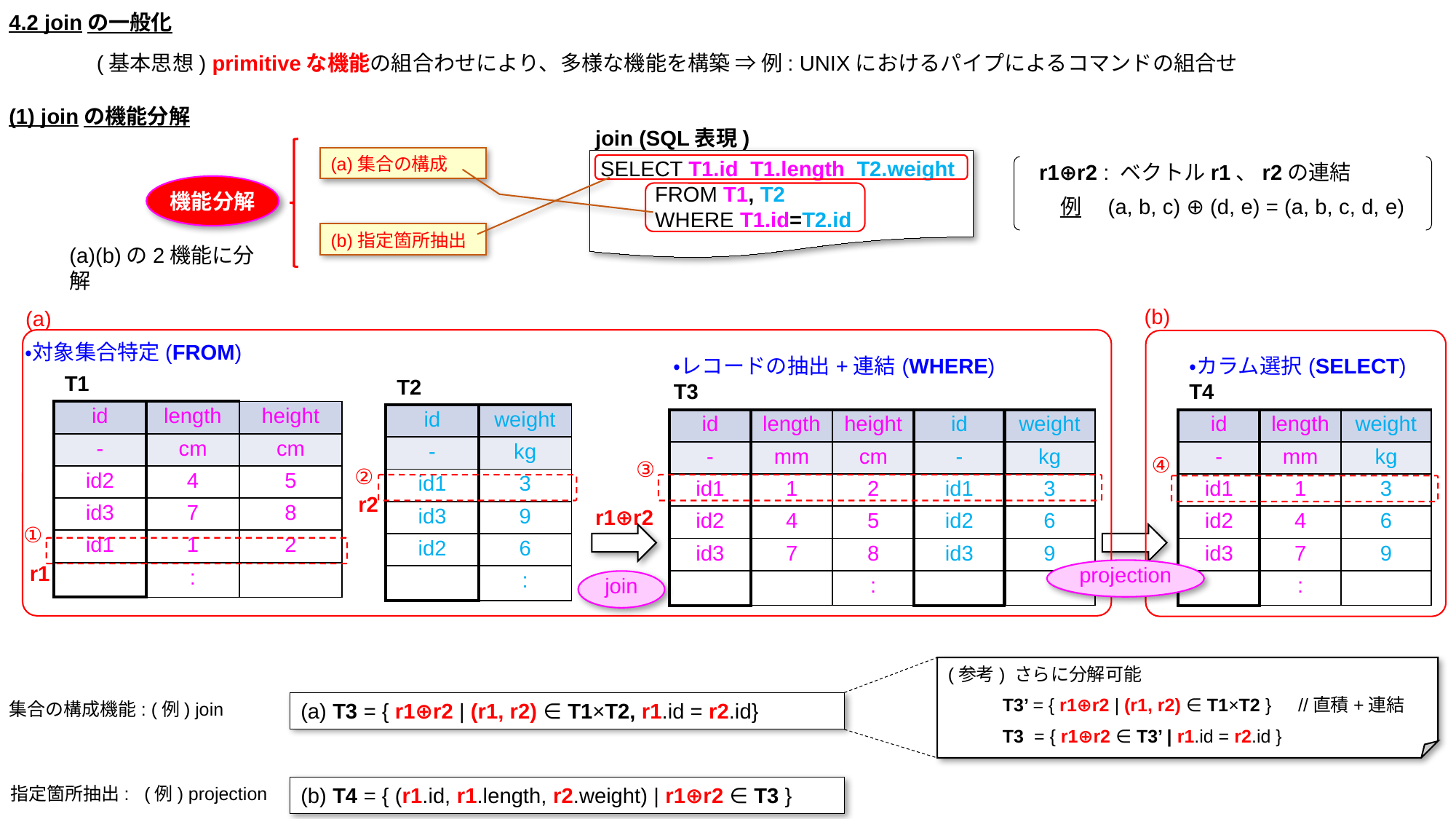

4.2 joinの一般化
(基本思想) primitiveな機能の組合わせにより、多様な機能を構築 ⇒ 例: UNIXにおけるパイプによるコマンドの組合せ
(1) joinの機能分解
join (SQL表現)

(a)集合の構成
SELECT T1.id, T1.length, T2.weight
FROM T1, T2
WHERE T1.id=T2.id
r1⊕r2 : ベクトルr1、r2の連結
　例　(a, b, c) ⊕ (d, e) = (a, b, c, d, e)

機能分解

(b)指定箇所抽出
(a)(b)の2機能に分解
(b)
(a)

・対象集合特定(FROM)
| ・レコードの抽出+連結(WHERE) T3 |  |  |  |  |
| --- | --- | --- | --- | --- |
| id | length | height | id | weight |
| - | mm | cm | - | kg |
| id1 | 1 | 2 | id1 | 3 |
| id2 | 4 | 5 | id2 | 6 |
| id3 | 7 | 8 | id3 | 9 |
|  |  | : |  |  |
| ・カラム選択(SELECT) T4 |  |  |
| --- | --- | --- |
| id | length | weight |
| - | mm | kg |
| id1 | 1 | 3 |
| id2 | 4 | 6 |
| id3 | 7 | 9 |
|  | : |  |
| T1 |  |  |
| --- | --- | --- |
| id | length | height |
| - | cm | cm |
| id2 | 4 | 5 |
| id3 | 7 | 8 |
| id1 | 1 | 2 |
|  | : |  |
| T2 |  |
| --- | --- |
| id | weight |
| - | kg |
| id1 | 3 |
| id3 | 9 |
| id2 | 6 |
|  | : |
④
③
②

r2
r1⊕r2
①

r1
projection
join
(参考) さらに分解可能
T3’ = { r1⊕r2 | (r1, r2) ∈ T1×T2 }　//直積+連結
T3  = { r1⊕r2 ∈ T3’ | r1.id = r2.id }

集合の構成機能: (例) join
(a) T3 = { r1⊕r2 | (r1, r2) ∈ T1×T2, r1.id = r2.id}
指定箇所抽出:   (例) projection
(b) T4 = { (r1.id, r1.length, r2.weight) | r1⊕r2 ∈ T3 }